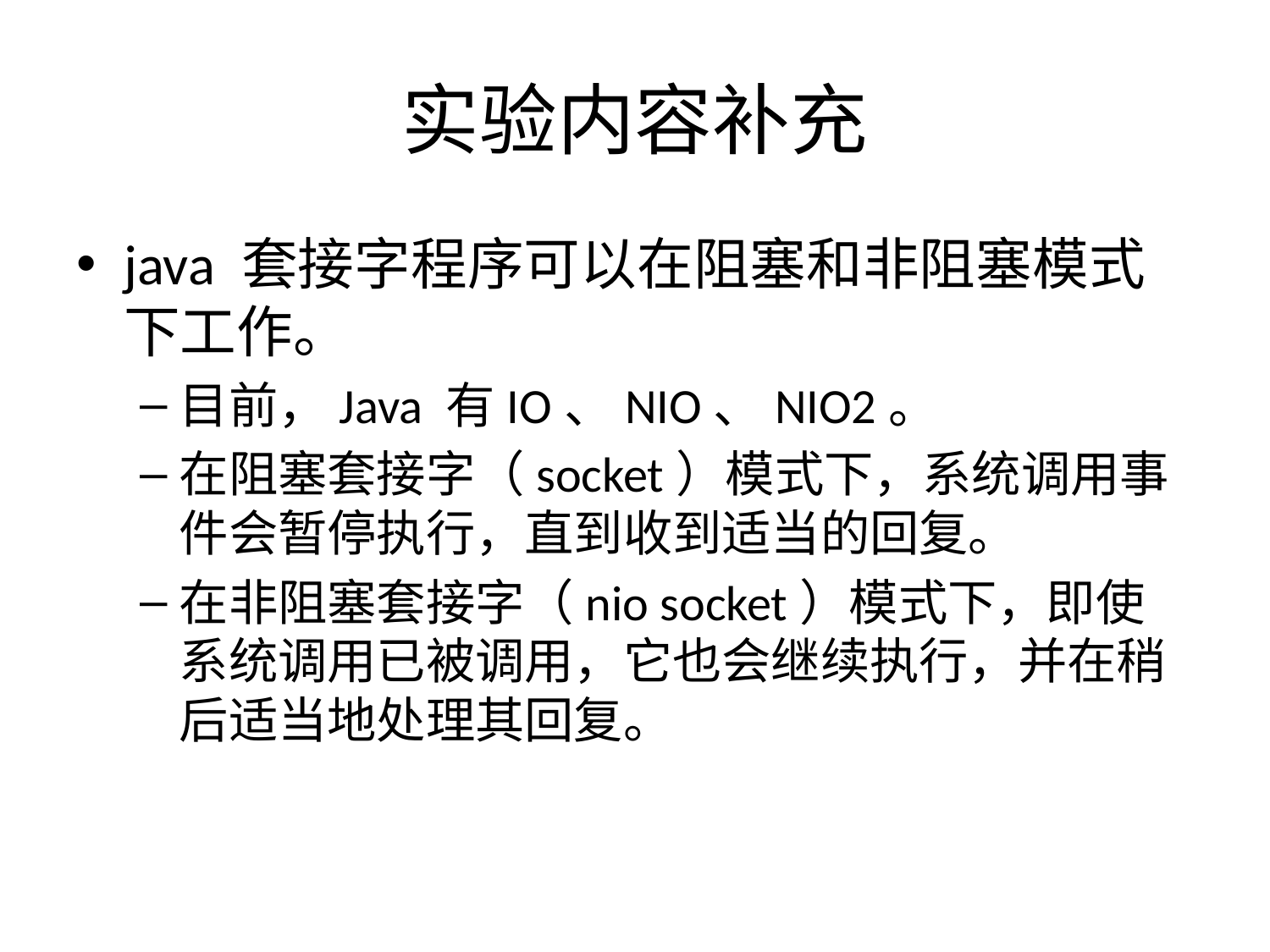

# 实验内容补充
java 套接字程序可以在阻塞和非阻塞模式下工作。
目前，Java 有IO、NIO、NIO2。
在阻塞套接字（socket）模式下，系统调用事件会暂停执行，直到收到适当的回复。
在非阻塞套接字（nio socket）模式下，即使系统调用已被调用，它也会继续执行，并在稍后适当地处理其回复。